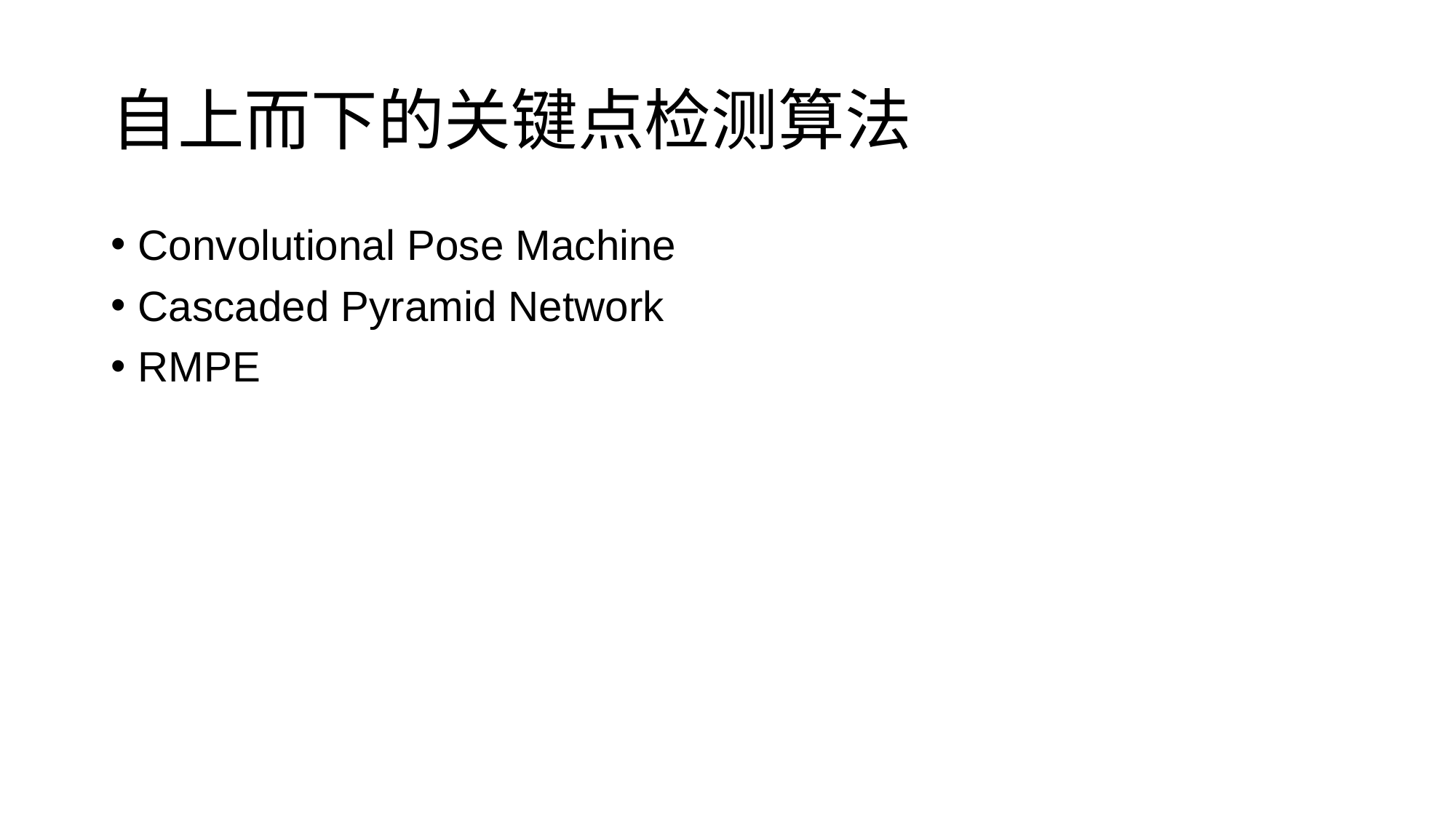

# 自上而下的关键点检测算法
Convolutional Pose Machine
Cascaded Pyramid Network
RMPE